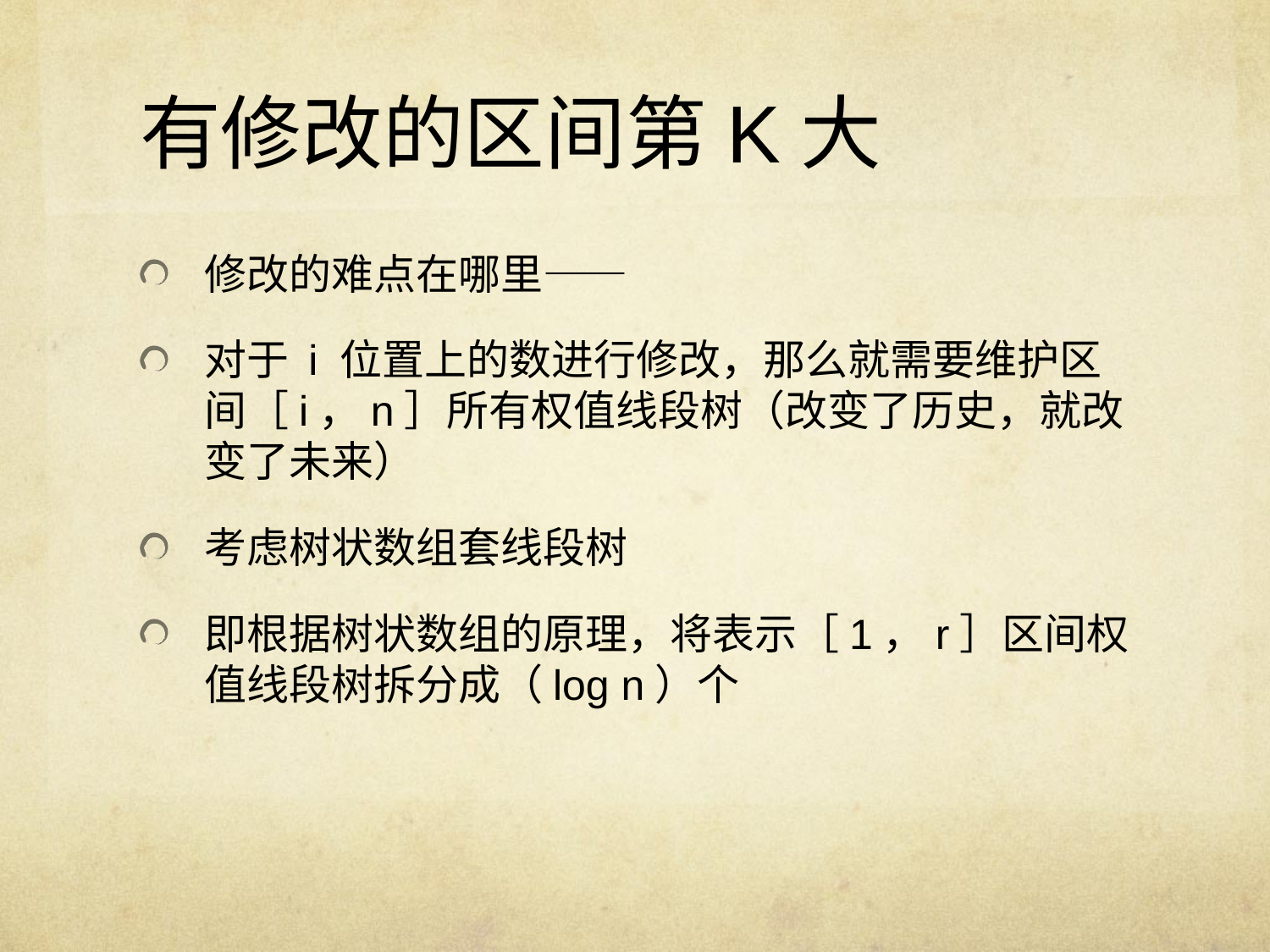

# 有修改的区间第K大
修改的难点在哪里——
对于 i 位置上的数进行修改，那么就需要维护区间［i，n］所有权值线段树（改变了历史，就改变了未来）
考虑树状数组套线段树
即根据树状数组的原理，将表示［1，r］区间权值线段树拆分成（log n）个